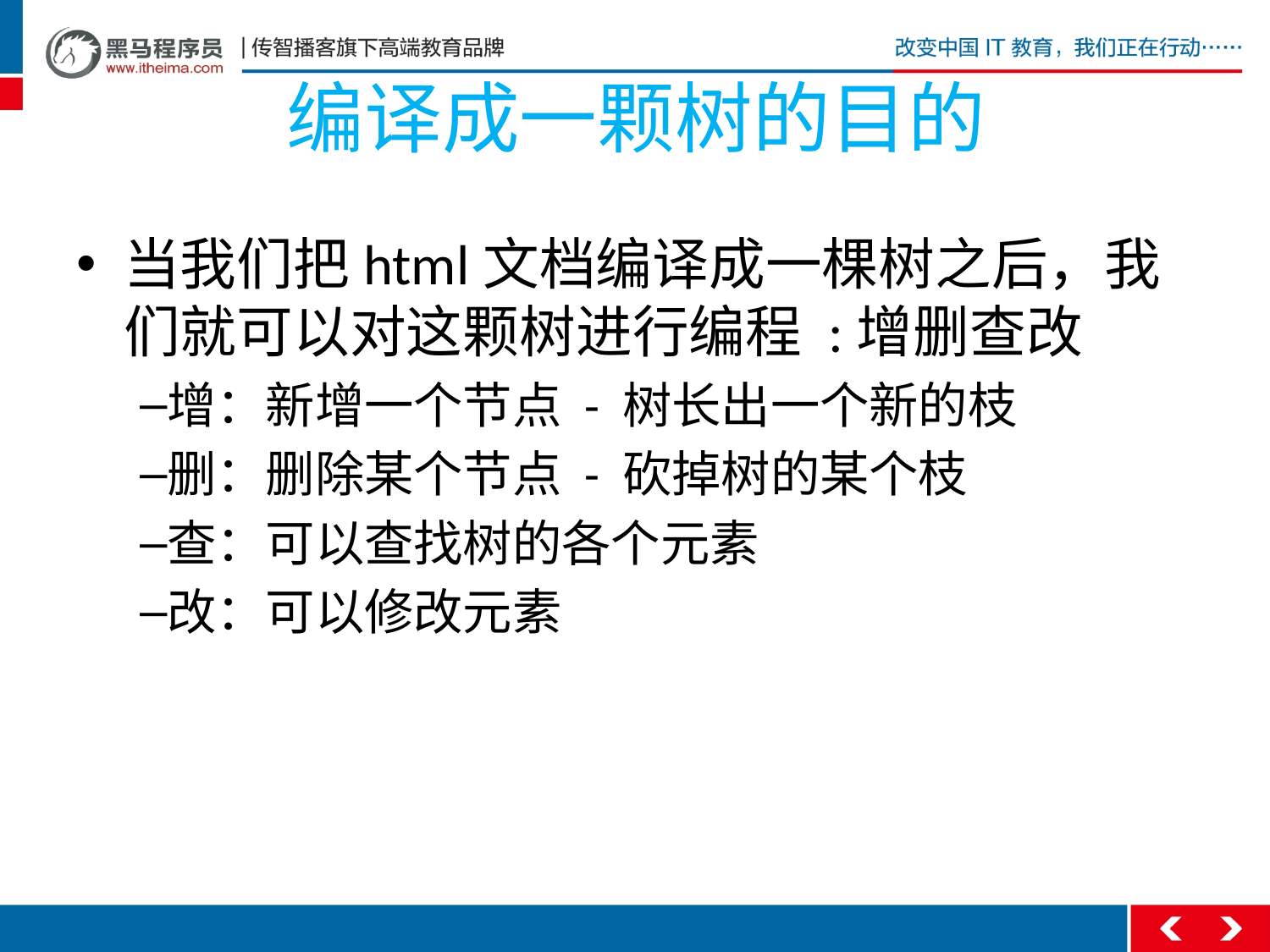

# 编译成一颗树的目的
当我们把html文档编译成一棵树之后，我们就可以对这颗树进行编程 :增删查改
增：新增一个节点 - 树长出一个新的枝
删：删除某个节点 - 砍掉树的某个枝
查：可以查找树的各个元素
改：可以修改元素